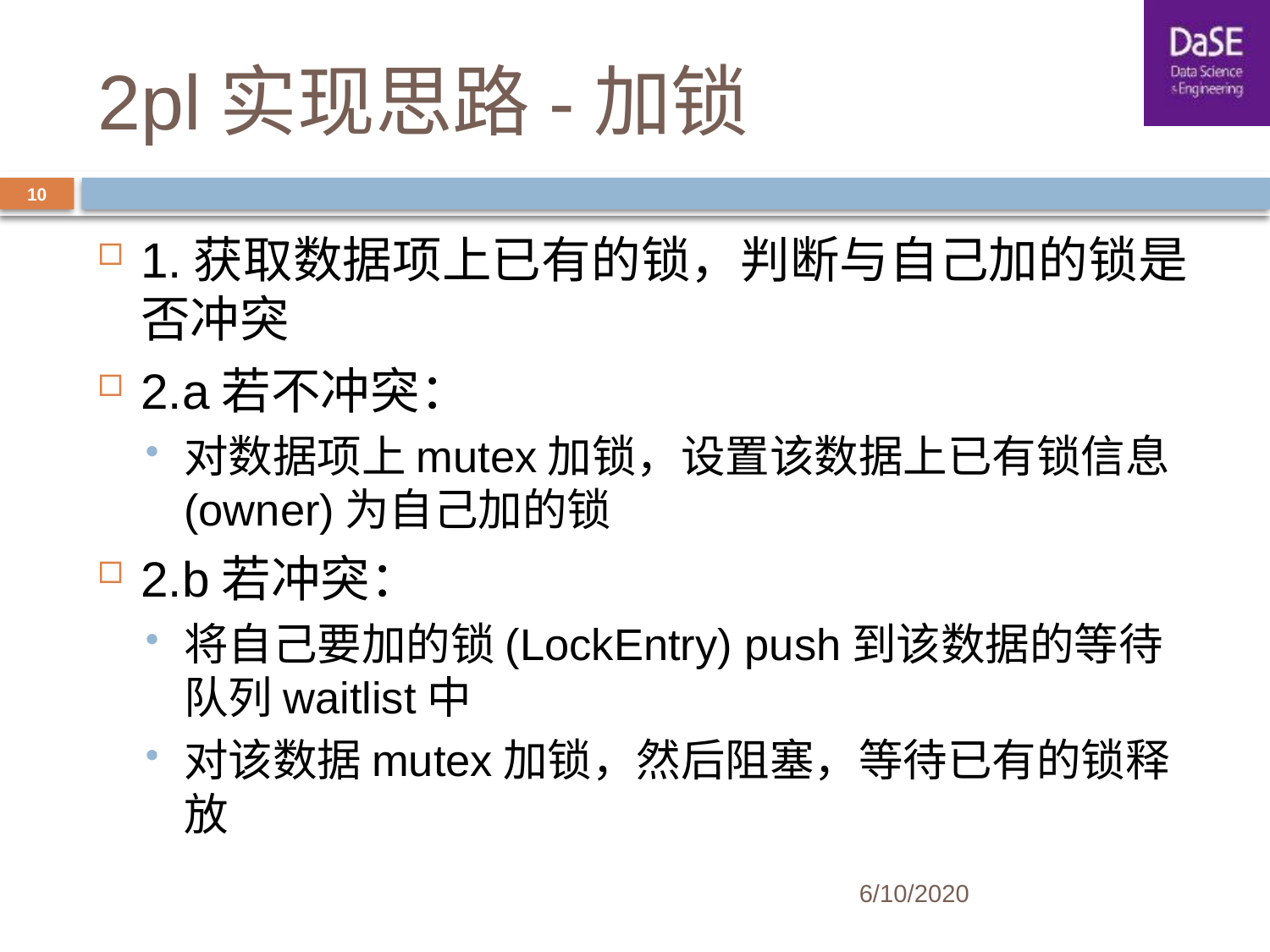

# 2pl实现思路-加锁
10
1.获取数据项上已有的锁，判断与自己加的锁是否冲突
2.a若不冲突：
对数据项上mutex加锁，设置该数据上已有锁信息(owner)为自己加的锁
2.b若冲突：
将自己要加的锁(LockEntry) push到该数据的等待队列waitlist中
对该数据mutex加锁，然后阻塞，等待已有的锁释放

6/10/2020